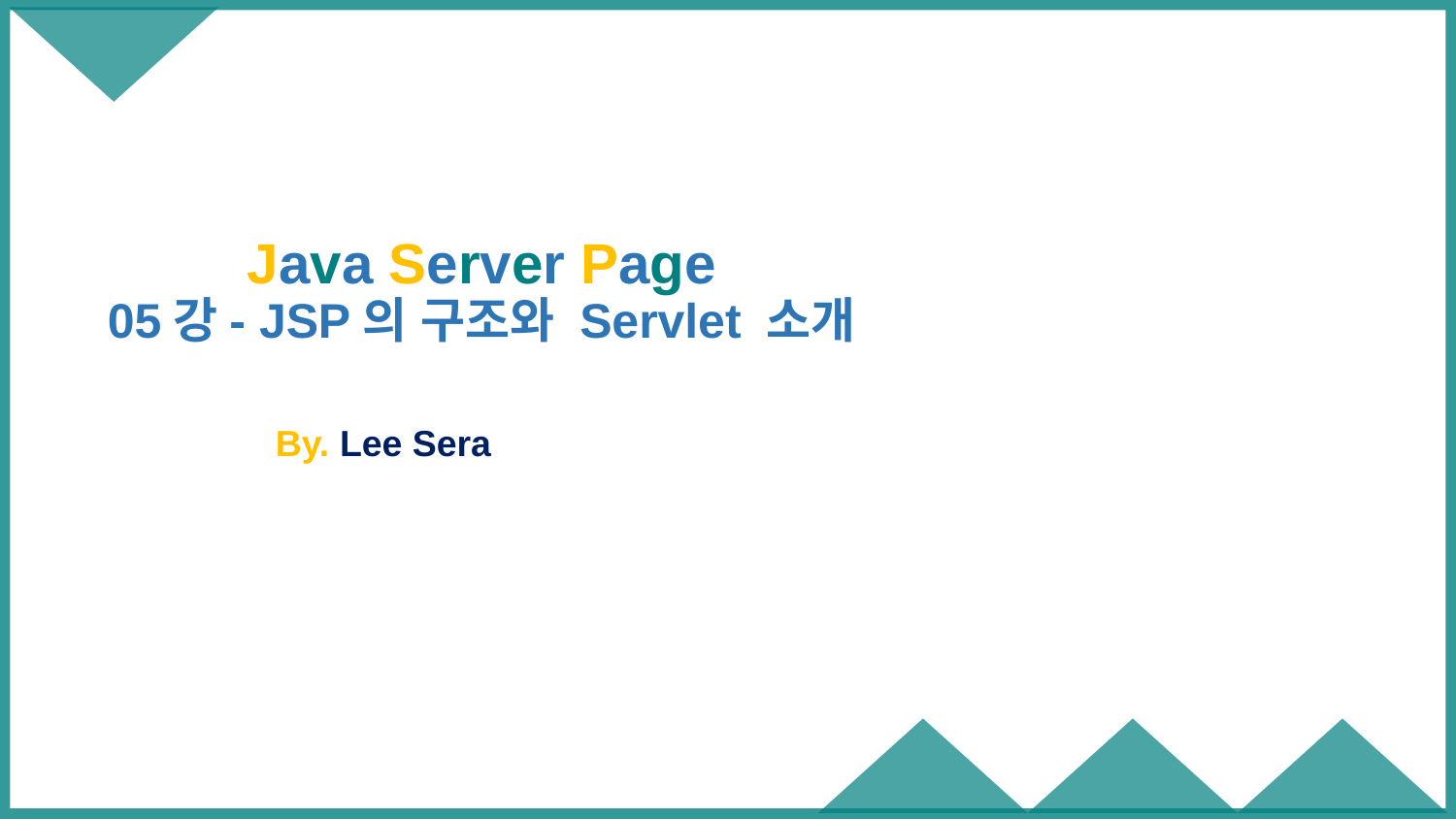

# Java Server Page 05강- JSP의 구조와 Servlet 소개
By. Lee Sera